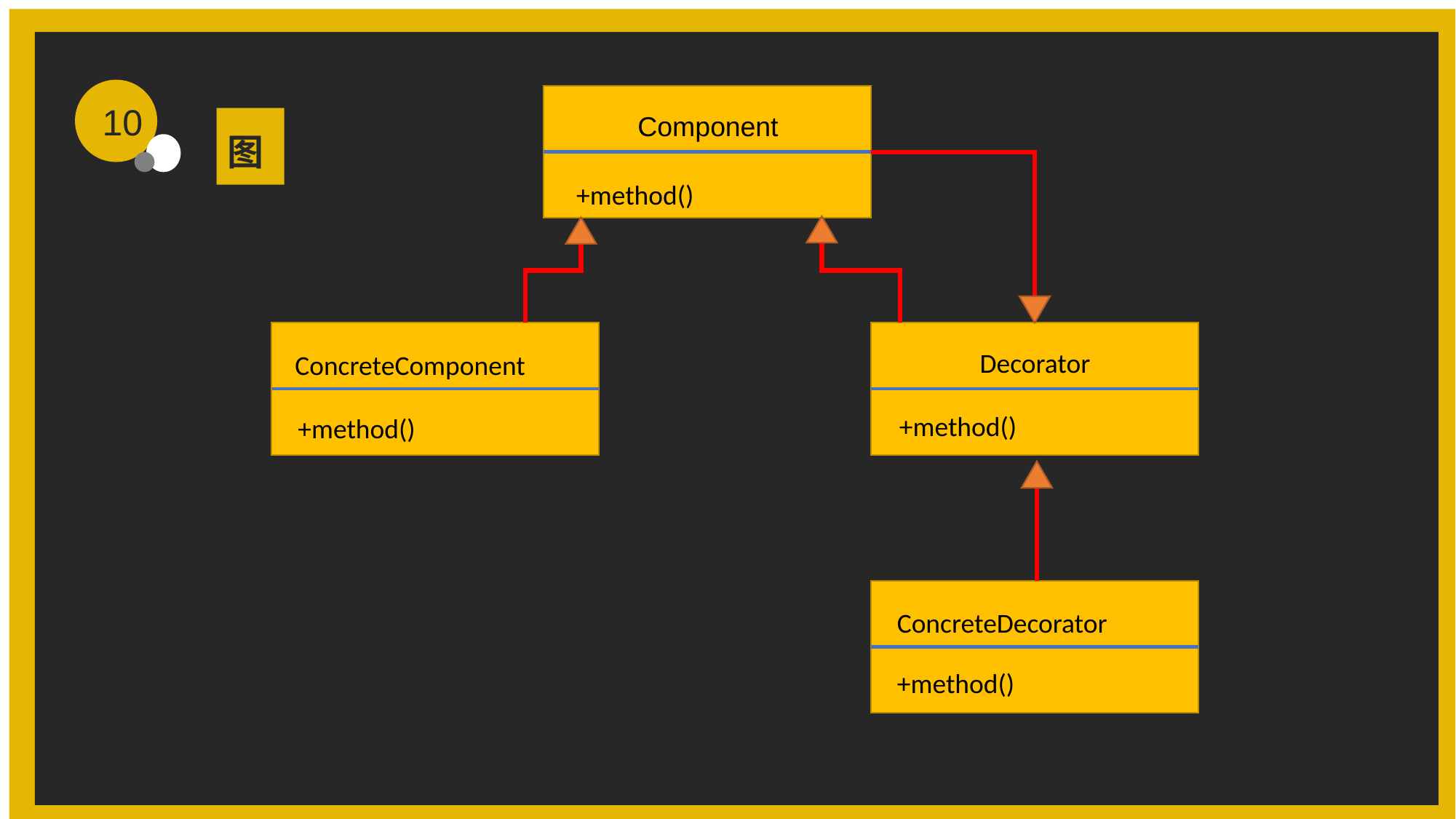

10

Component
图
+method()

Decorator
ConcreteComponent
+method()
+method()

ConcreteDecorator
+method()